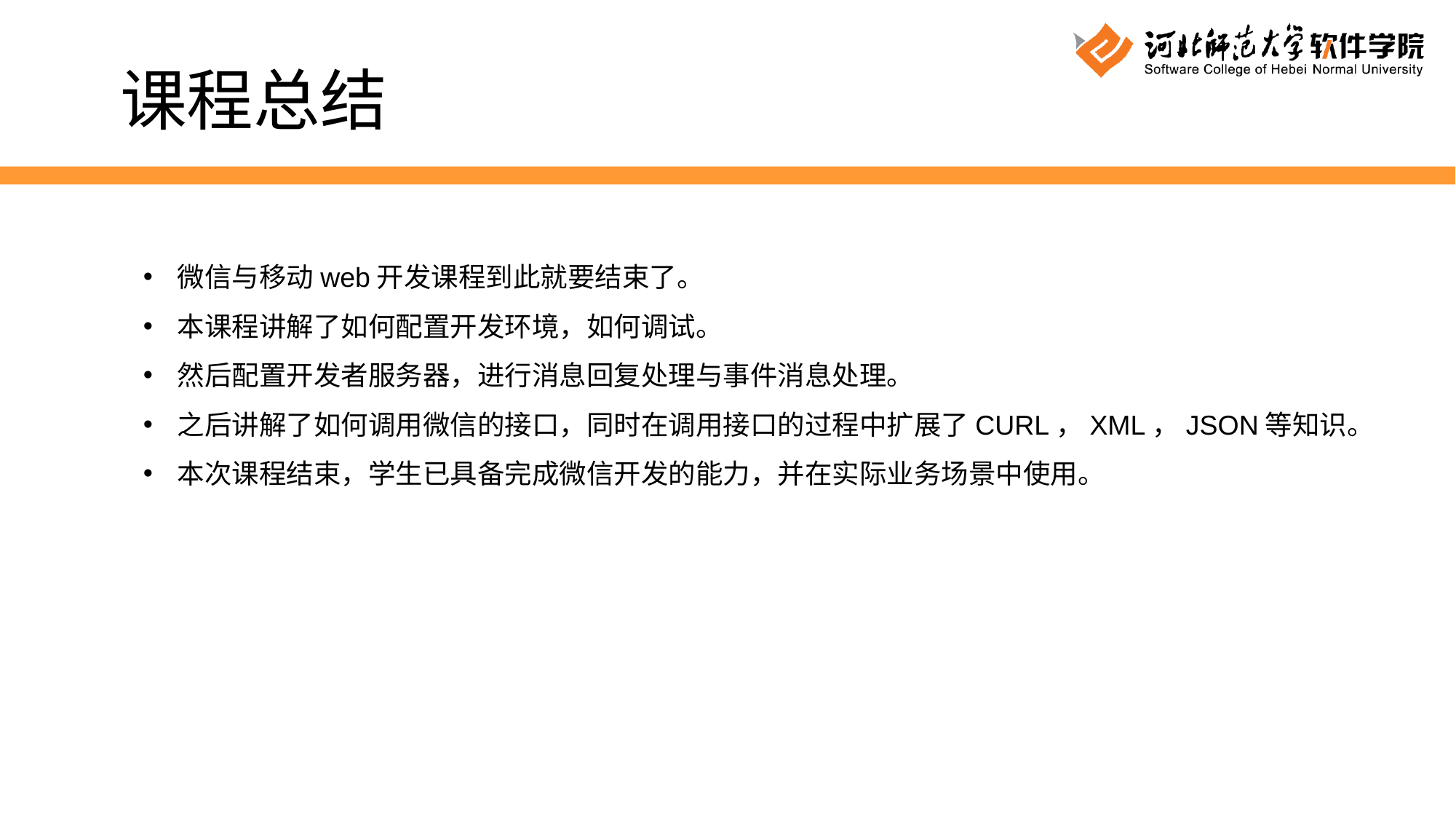

课程总结
微信与移动web开发课程到此就要结束了。
本课程讲解了如何配置开发环境，如何调试。
然后配置开发者服务器，进行消息回复处理与事件消息处理。
之后讲解了如何调用微信的接口，同时在调用接口的过程中扩展了CURL，XML，JSON等知识。
本次课程结束，学生已具备完成微信开发的能力，并在实际业务场景中使用。